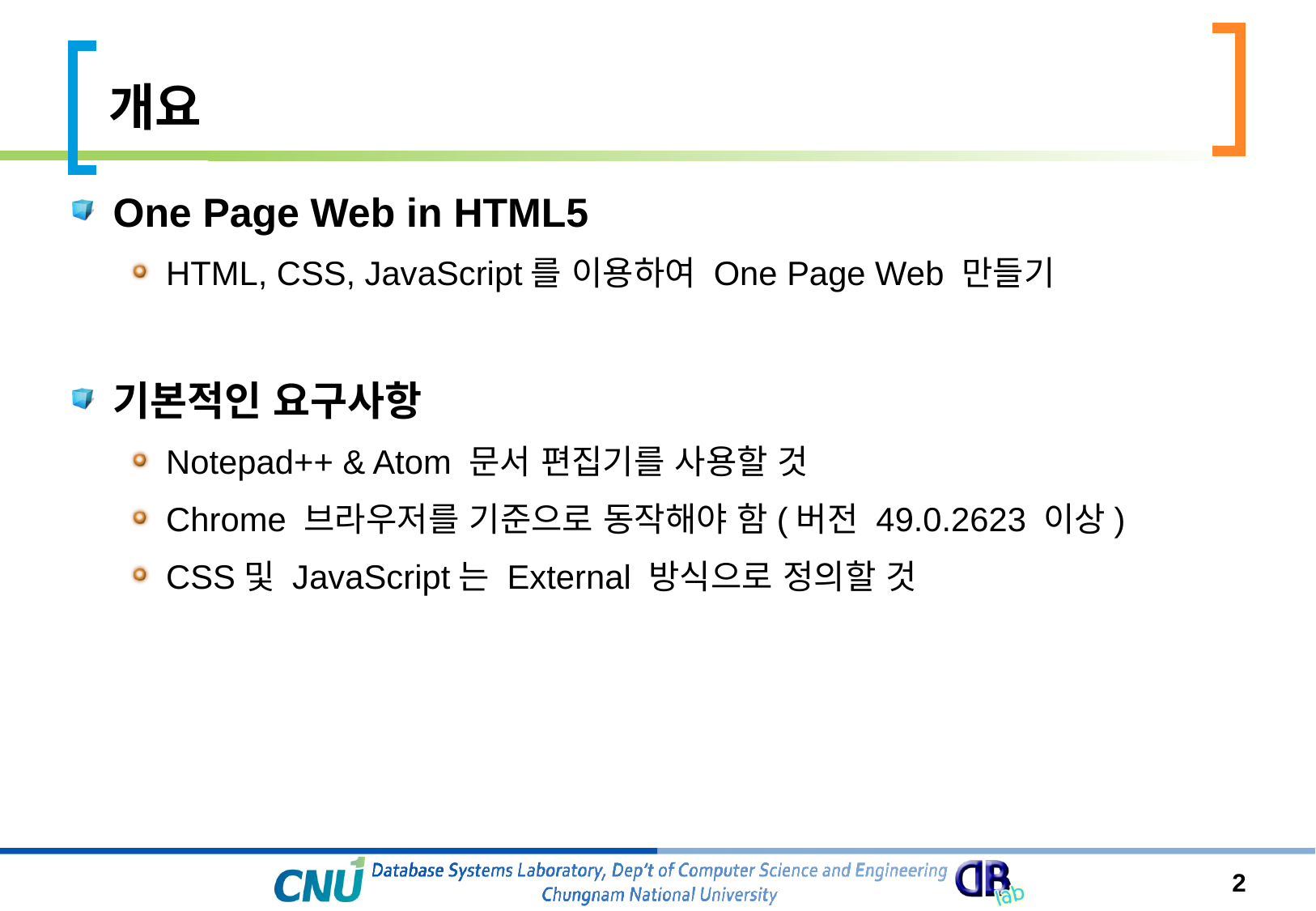

# 개요
One Page Web in HTML5
HTML, CSS, JavaScript를 이용하여 One Page Web 만들기

기본적인 요구사항
Notepad++ & Atom 문서 편집기를 사용할 것
Chrome 브라우저를 기준으로 동작해야 함(버전 49.0.2623 이상)
CSS및 JavaScript는 External 방식으로 정의할 것

2